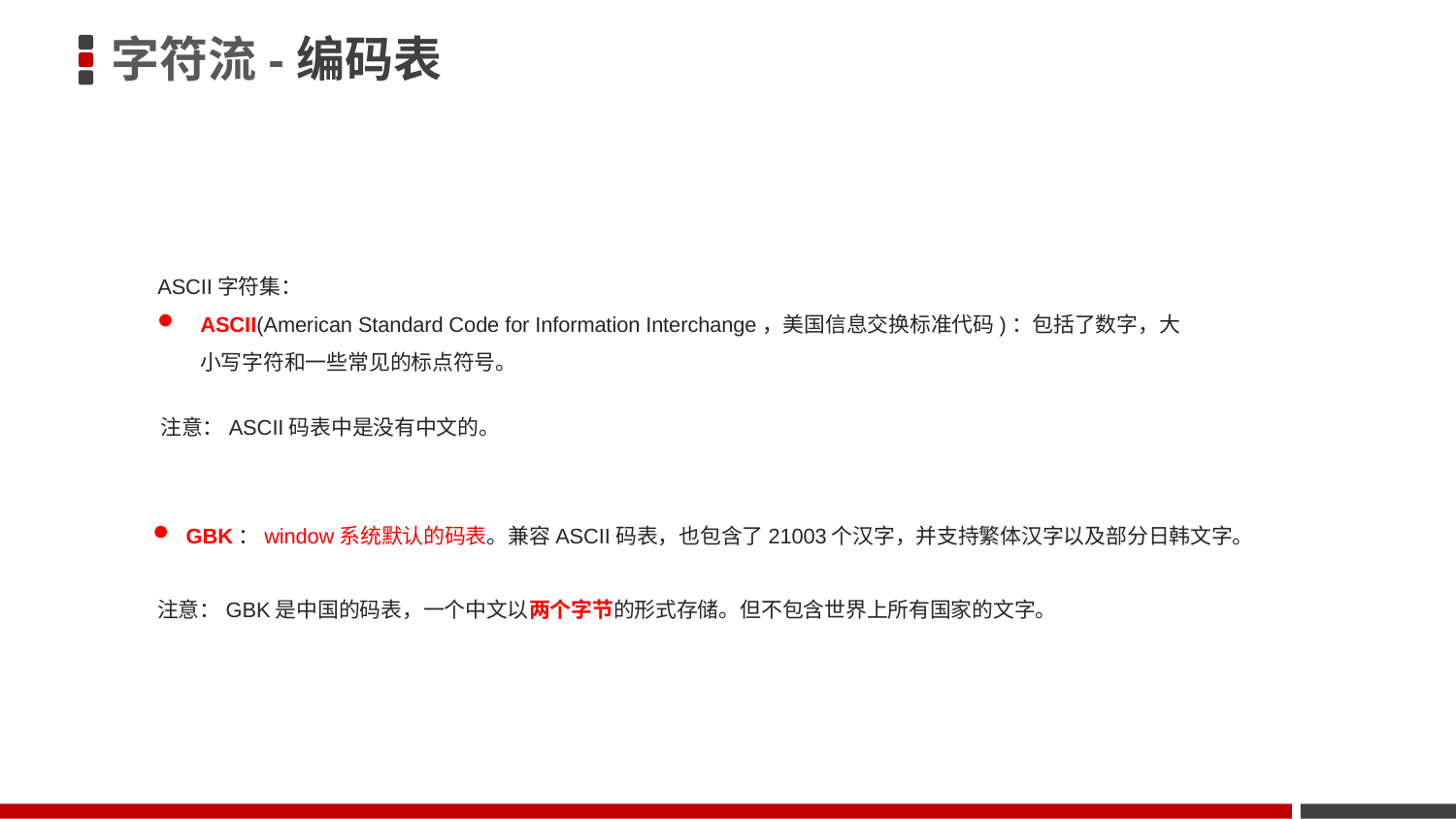

字符流-编码表
ASCII字符集：
ASCII(American Standard Code for Information Interchange，美国信息交换标准代码)：包括了数字，大小写字符和一些常见的标点符号。
注意：ASCII码表中是没有中文的。
 GBK：window系统默认的码表。兼容ASCII码表，也包含了21003个汉字，并支持繁体汉字以及部分日韩文字。
注意：GBK是中国的码表，一个中文以两个字节的形式存储。但不包含世界上所有国家的文字。